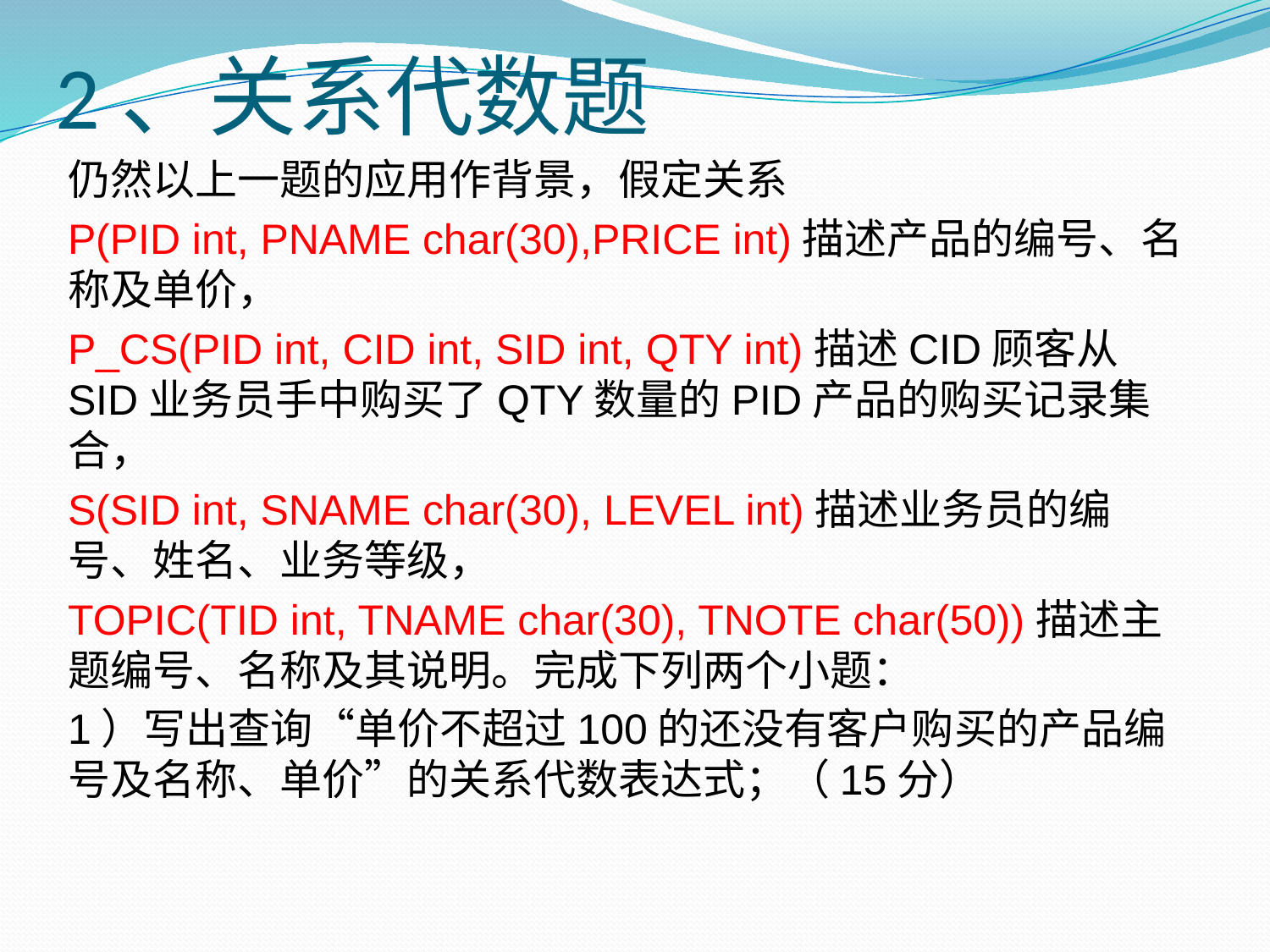

# 2、关系代数题
仍然以上一题的应用作背景，假定关系
P(PID int, PNAME char(30),PRICE int)描述产品的编号、名称及单价，
P_CS(PID int, CID int, SID int, QTY int)描述CID顾客从SID业务员手中购买了QTY数量的PID产品的购买记录集合，
S(SID int, SNAME char(30), LEVEL int)描述业务员的编号、姓名、业务等级，
TOPIC(TID int, TNAME char(30), TNOTE char(50))描述主题编号、名称及其说明。完成下列两个小题：
1）写出查询“单价不超过100的还没有客户购买的产品编号及名称、单价”的关系代数表达式；（15分）